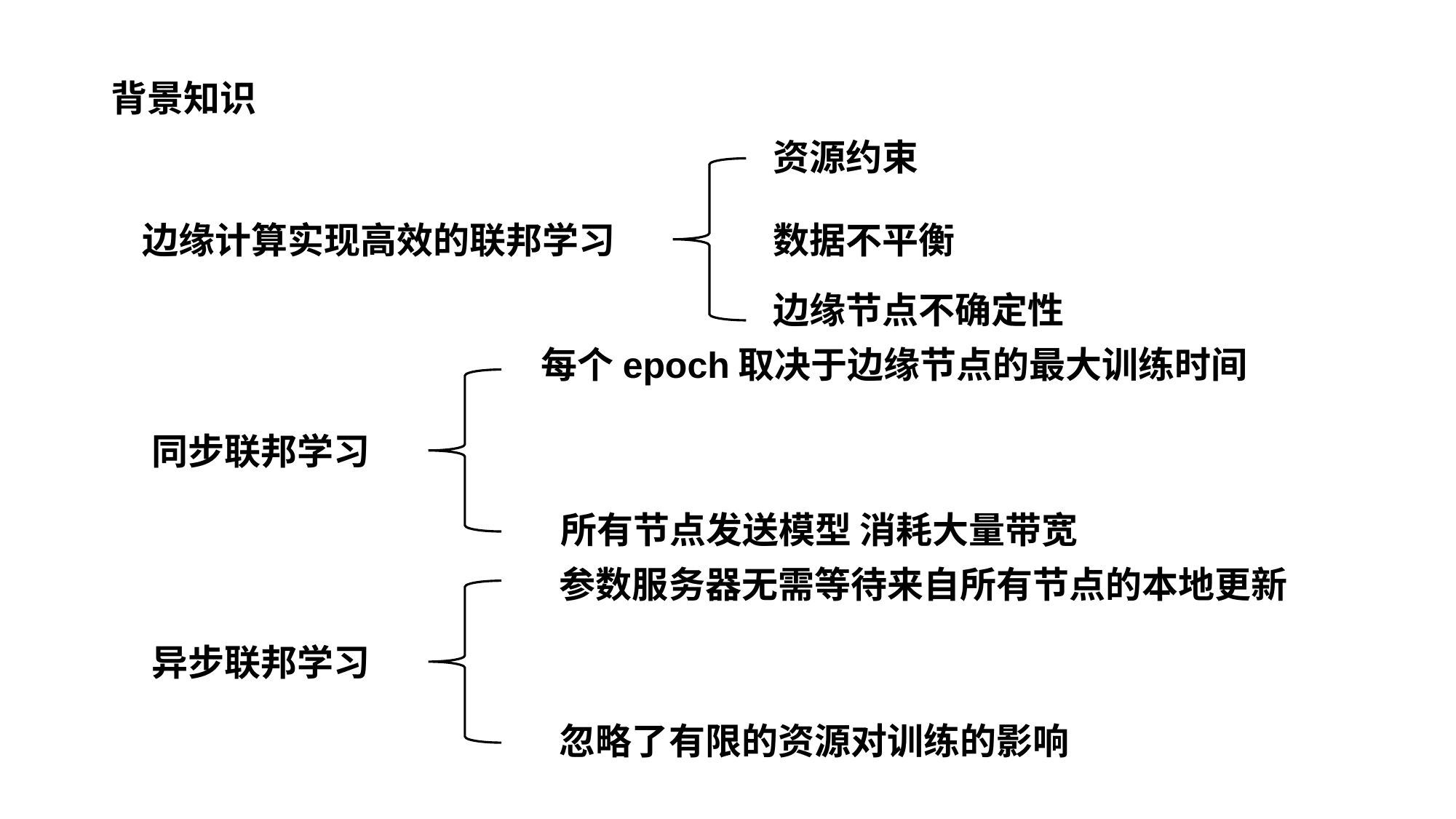

背景知识
资源约束

边缘计算实现高效的联邦学习
数据不平衡
边缘节点不确定性
每个epoch取决于边缘节点的最大训练时间

同步联邦学习
所有节点发送模型 消耗大量带宽
参数服务器无需等待来自所有节点的本地更新

异步联邦学习
忽略了有限的资源对训练的影响